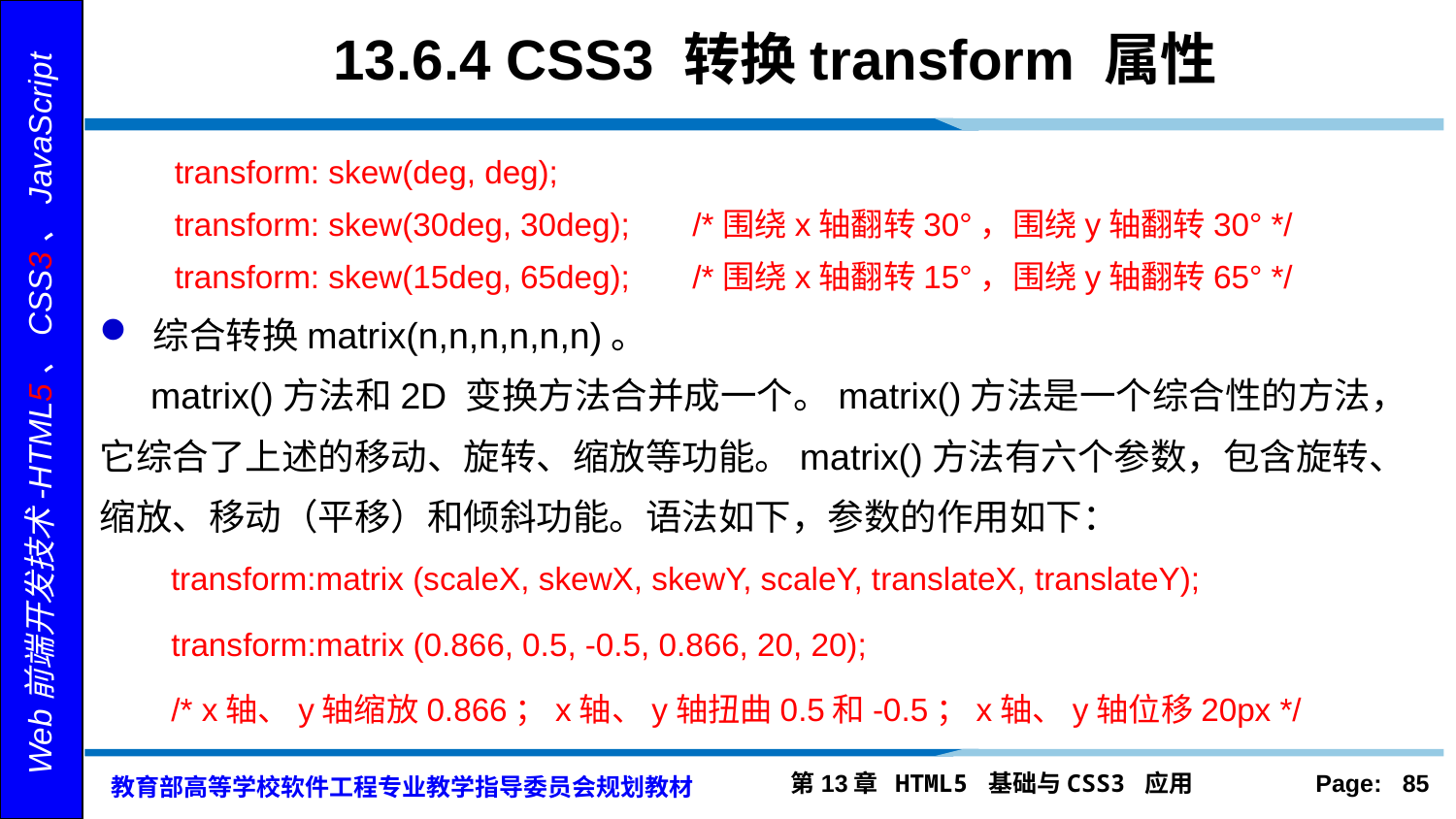

# 13.6.4 CSS3 转换transform 属性
  transform: skew(deg, deg);
  transform: skew(30deg, 30deg);       /*围绕x轴翻转30°，围绕y轴翻转30° */
  transform: skew(15deg, 65deg);       /*围绕x轴翻转15°，围绕y轴翻转65° */
 综合转换matrix(n,n,n,n,n,n)。
     matrix()方法和2D 变换方法合并成一个。matrix()方法是一个综合性的方法，它综合了上述的移动、旋转、缩放等功能。matrix()方法有六个参数，包含旋转、缩放、移动（平移）和倾斜功能。语法如下，参数的作用如下：
       transform:matrix (scaleX, skewX, skewY, scaleY, translateX, translateY);
        transform:matrix (0.866, 0.5, -0.5, 0.866, 20, 20);
        /* x轴、y轴缩放0.866；x轴、y轴扭曲0.5和-0.5；x轴、y轴位移20px */